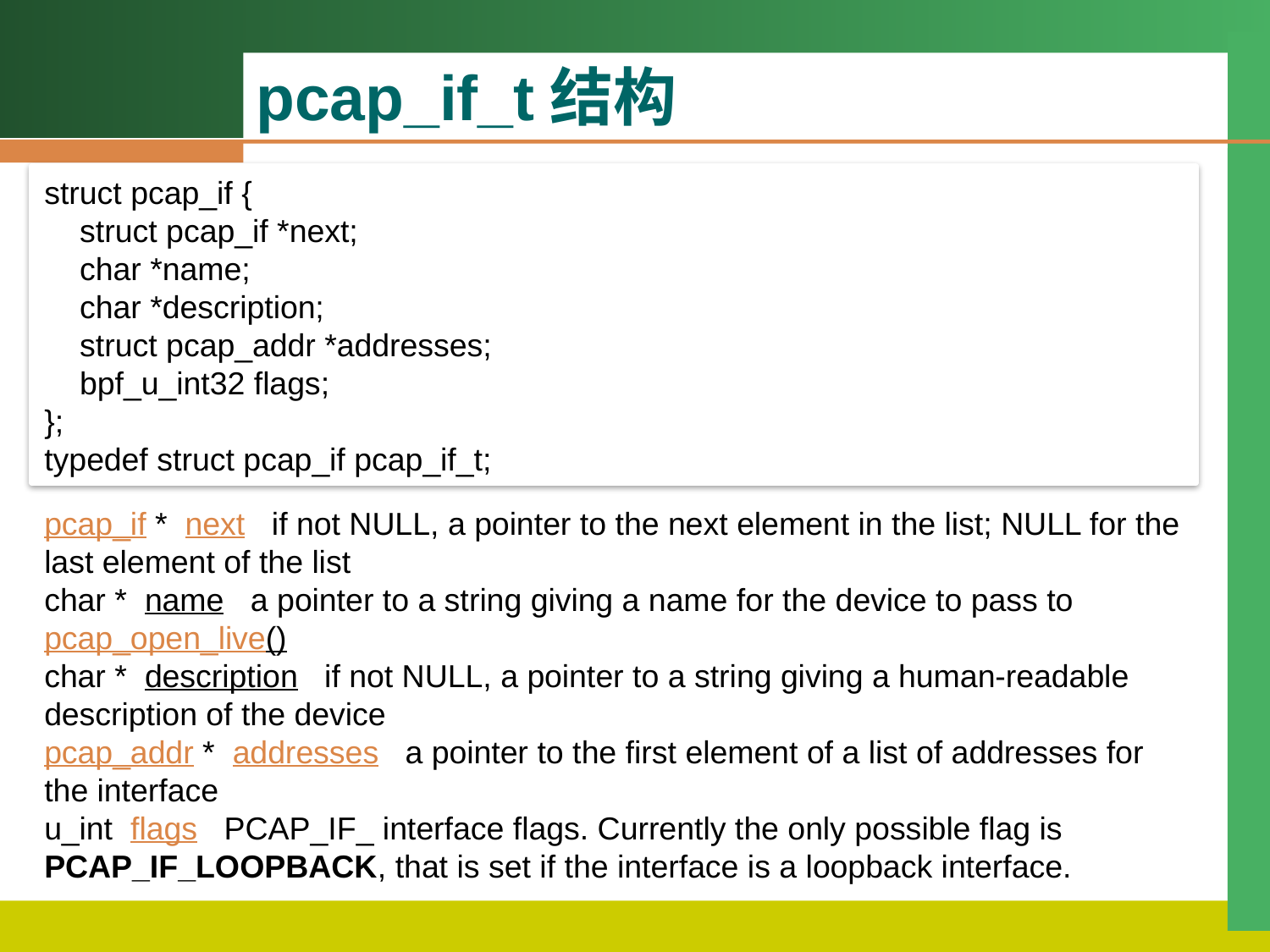

# pcap_if_t结构
struct pcap_if {
    struct pcap_if *next;
    char *name;
    char *description;
    struct pcap_addr *addresses;
    bpf_u_int32 flags;
};
typedef struct pcap_if pcap_if_t;
pcap_if *  next   if not NULL, a pointer to the next element in the list; NULL for the last element of the list
char *  name   a pointer to a string giving a name for the device to pass to pcap_open_live()
char *  description   if not NULL, a pointer to a string giving a human-readable description of the device
pcap_addr *  addresses   a pointer to the first element of a list of addresses for the interface
u_int  flags   PCAP_IF_ interface flags. Currently the only possible flag is PCAP_IF_LOOPBACK, that is set if the interface is a loopback interface.